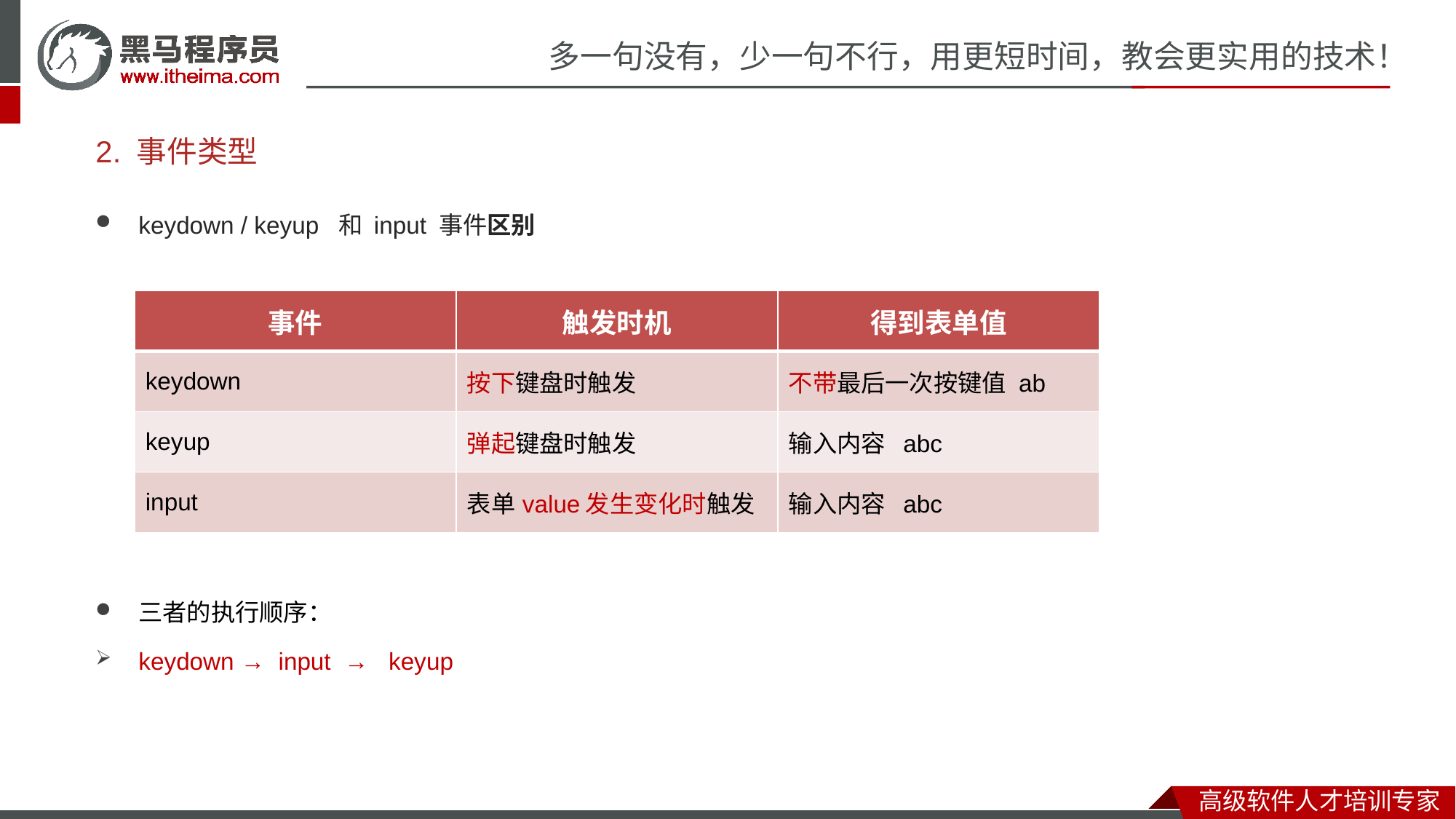

# 2. 事件类型
keydown / keyup  和 input 事件区别

三者的执行顺序：
keydown →  input  →   keyup
| 事件 | 触发时机 | 得到表单值 |
| --- | --- | --- |
| keydown | 按下键盘时触发 | 不带最后一次按键值 ab |
| keyup | 弹起键盘时触发 | 输入内容 abc |
| input | 表单value发生变化时触发 | 输入内容 abc |